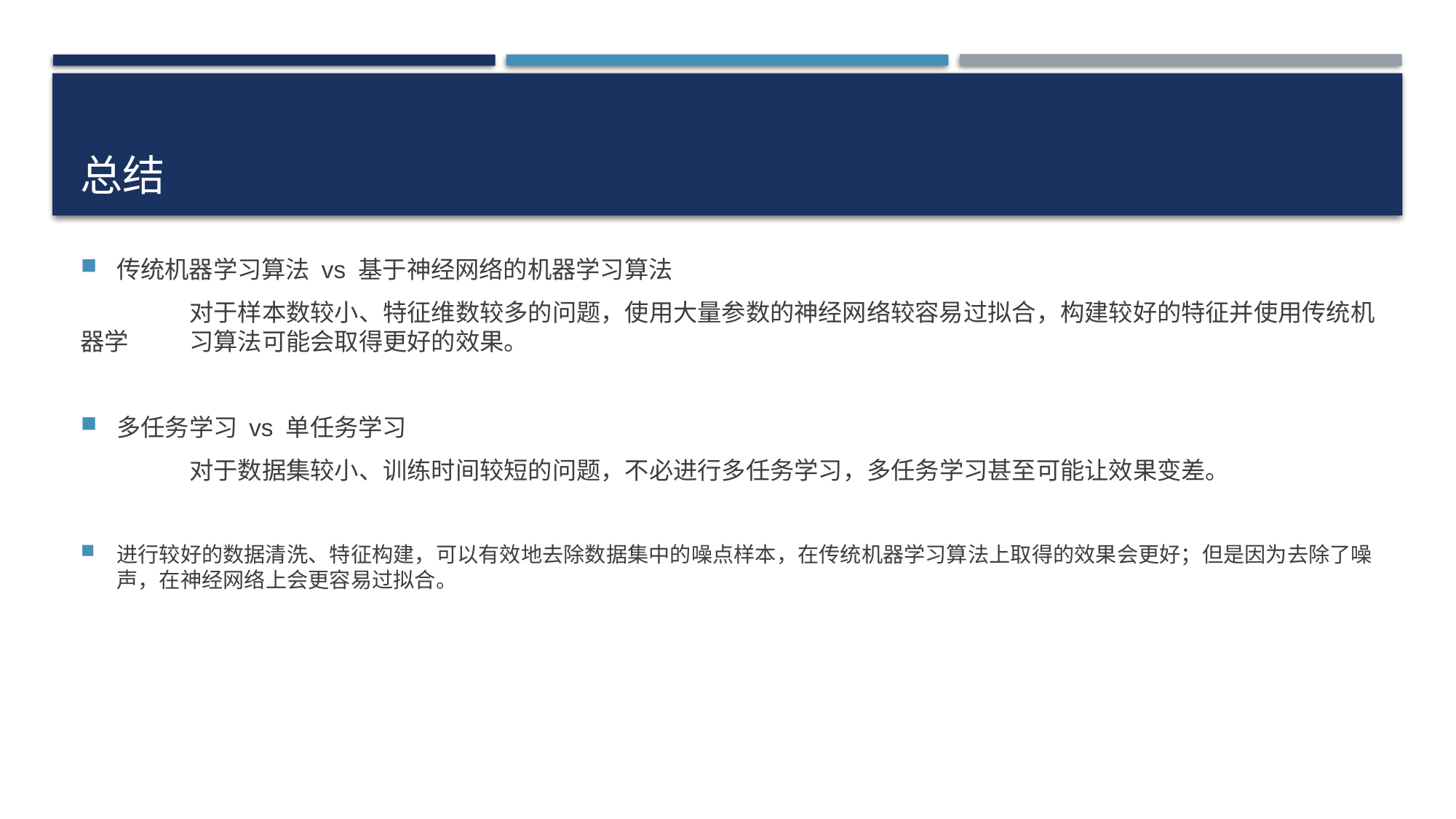

# 总结
传统机器学习算法 vs 基于神经网络的机器学习算法
	对于样本数较小、特征维数较多的问题，使用大量参数的神经网络较容易过拟合，构建较好的特征并使用传统机器学	习算法可能会取得更好的效果。

多任务学习 vs 单任务学习
	对于数据集较小、训练时间较短的问题，不必进行多任务学习，多任务学习甚至可能让效果变差。

进行较好的数据清洗、特征构建，可以有效地去除数据集中的噪点样本，在传统机器学习算法上取得的效果会更好；但是因为去除了噪声，在神经网络上会更容易过拟合。